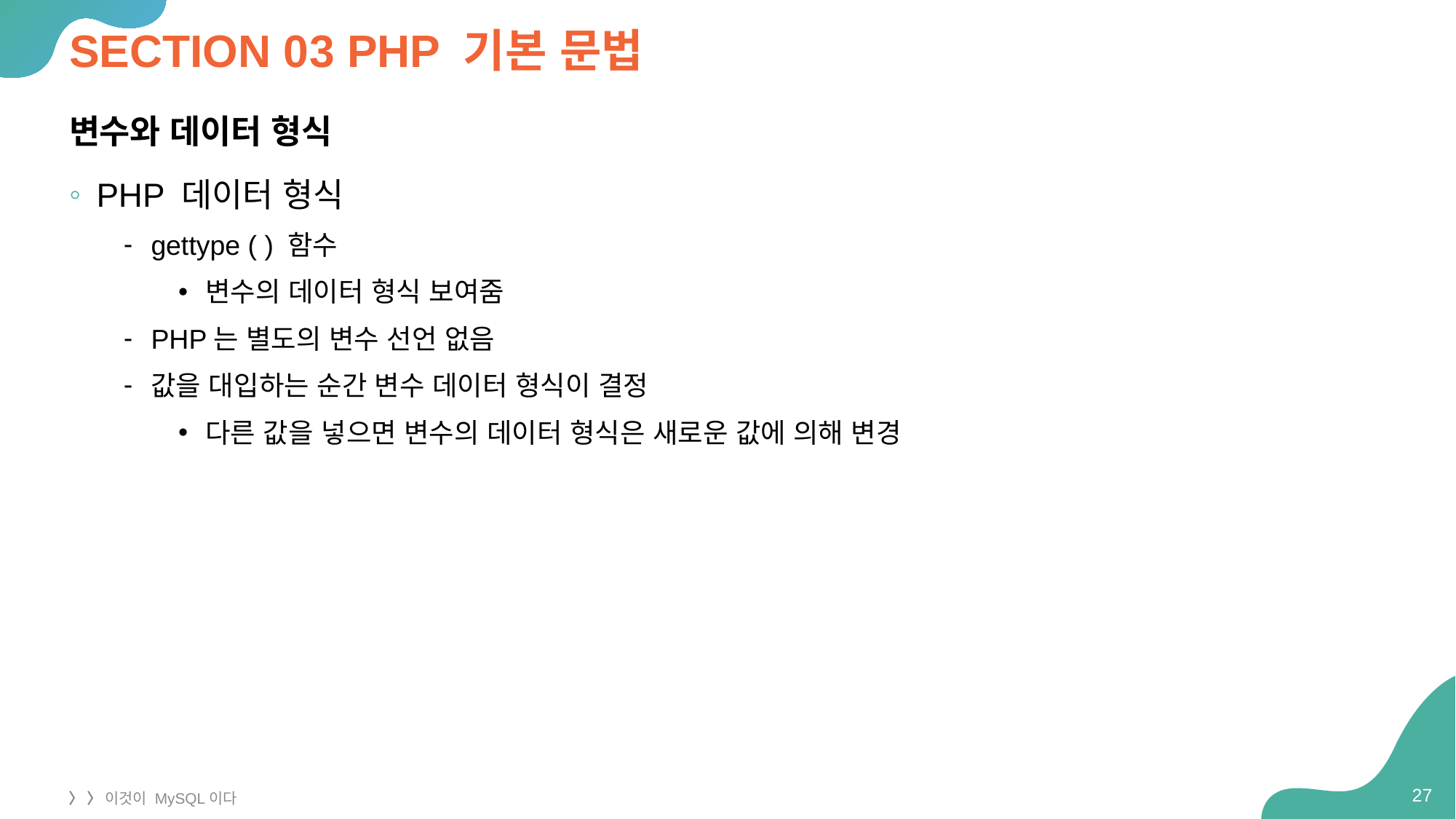

# SECTION 03 PHP 기본 문법
변수와 데이터 형식
PHP 데이터 형식
gettype ( ) 함수
변수의 데이터 형식 보여줌
PHP는 별도의 변수 선언 없음
값을 대입하는 순간 변수 데이터 형식이 결정
다른 값을 넣으면 변수의 데이터 형식은 새로운 값에 의해 변경
27
〉 〉 이것이 MySQL이다